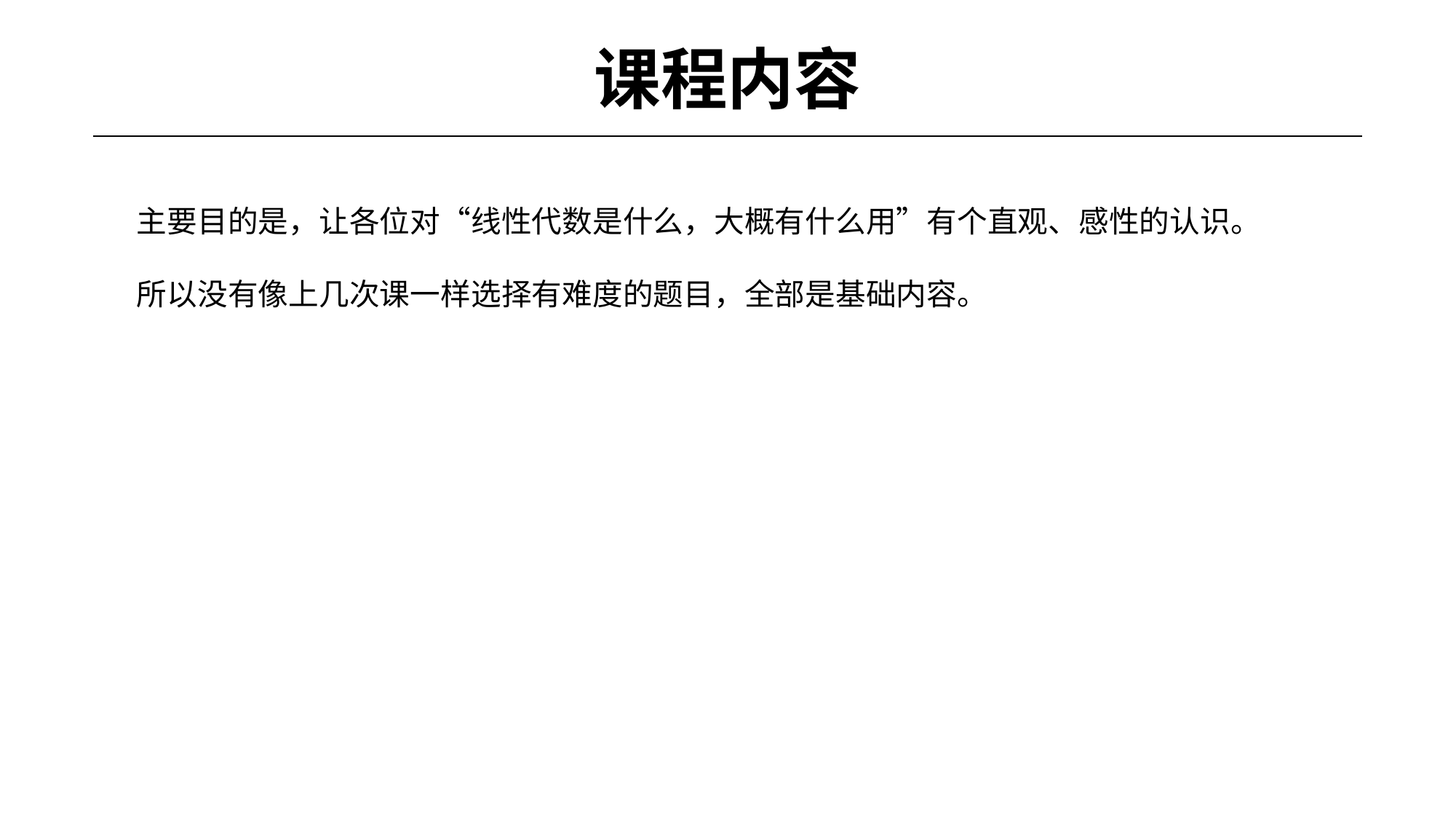

# 课程内容
主要目的是，让各位对“线性代数是什么，大概有什么用”有个直观、感性的认识。

所以没有像上几次课一样选择有难度的题目，全部是基础内容。